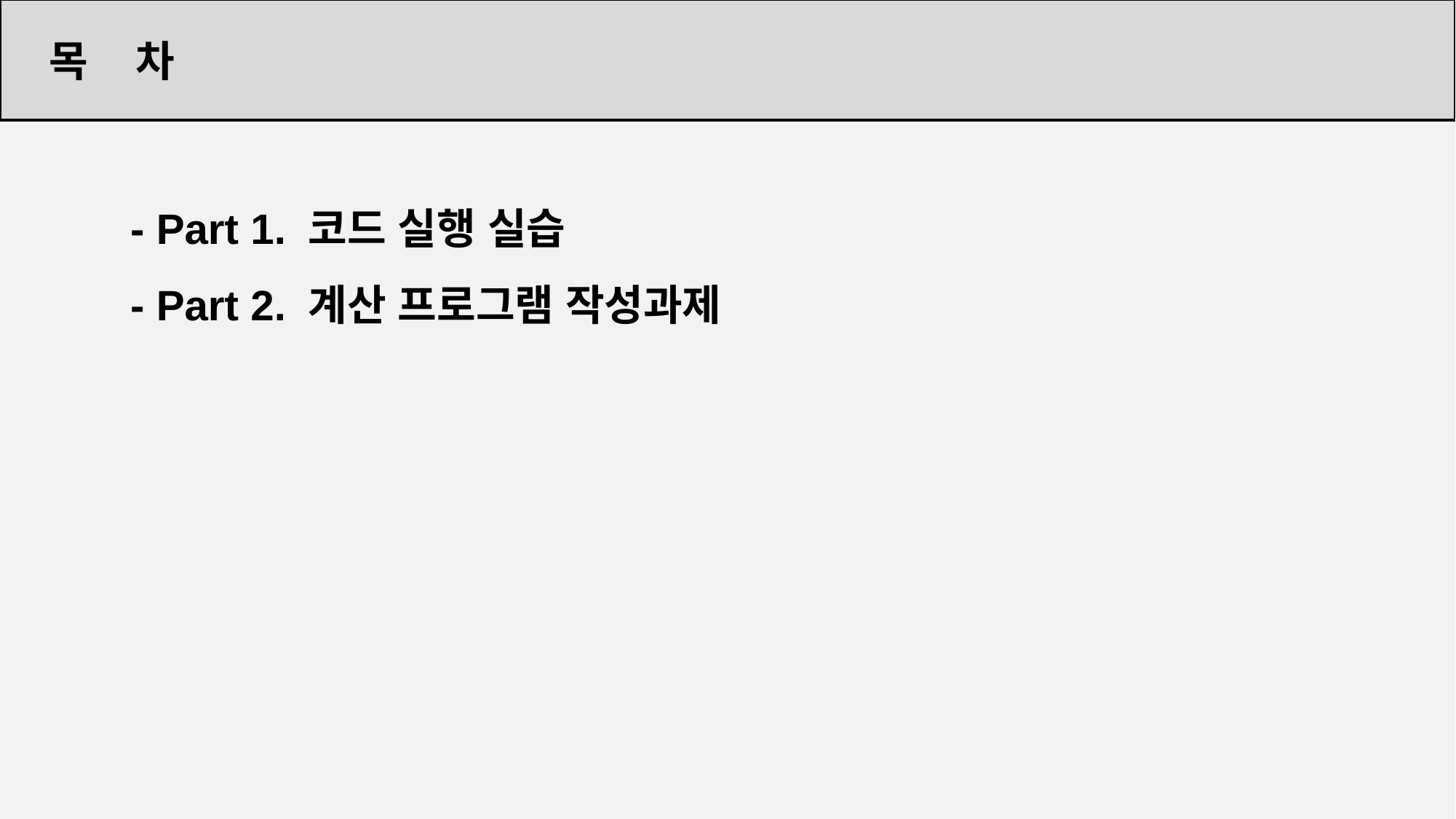

목    차
- Part 1. 코드 실행 실습
- Part 2. 계산 프로그램 작성과제